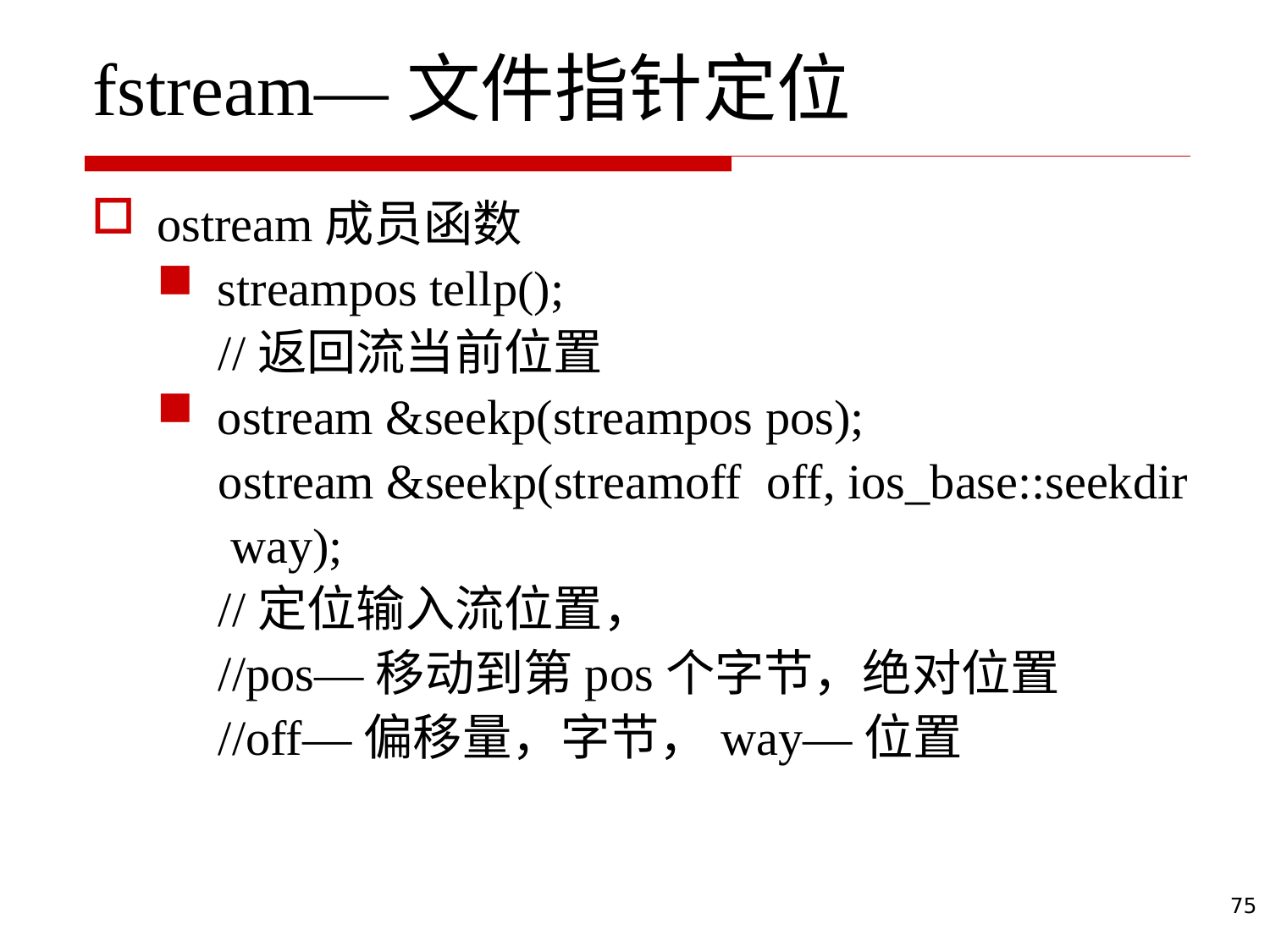

# fstream—文件指针定位
ostream成员函数
streampos tellp();
      	//返回流当前位置
ostream &seekp(streampos pos);
     ostream &seekp(streamoff  off, ios_base::seekdir
      way);
     //定位输入流位置，
     //pos—移动到第pos个字节，绝对位置
     //off—偏移量，字节，way—位置

75